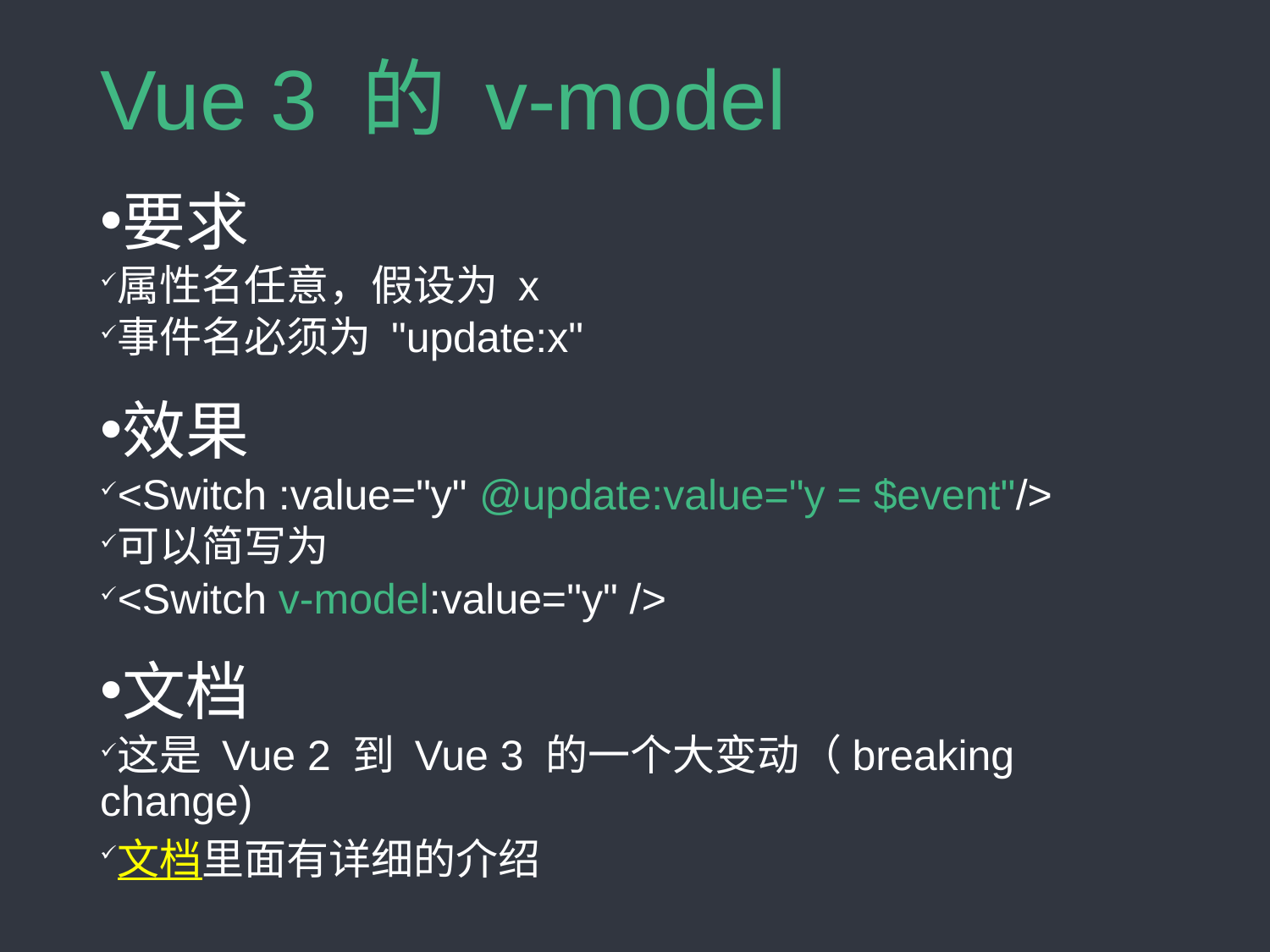

# Vue 3 的 v-model
要求
属性名任意，假设为 x
事件名必须为 "update:x"
效果
<Switch :value="y" @update:value="y = $event"/>
可以简写为
<Switch v-model:value="y" />
文档
这是 Vue 2 到 Vue 3 的一个大变动（breaking change)
文档里面有详细的介绍